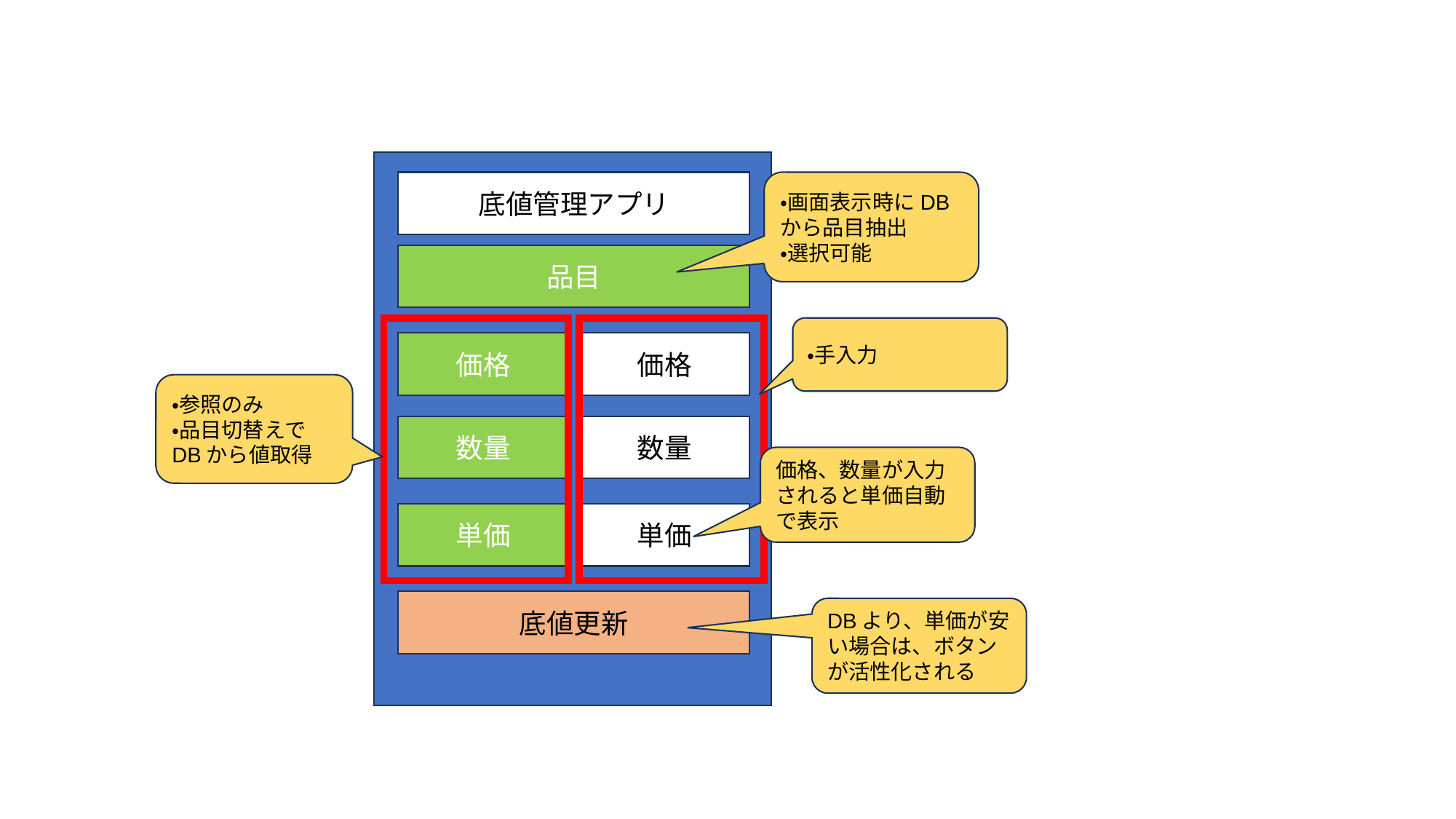

底値管理アプリ
・画面表示時にDBから品目抽出
・選択可能
品目

・手入力
価格
価格
・参照のみ
・品目切替えでDBから値取得
数量
数量
価格、数量が入力されると単価自動で表示
単価
単価
底値更新
DBより、単価が安い場合は、ボタンが活性化される